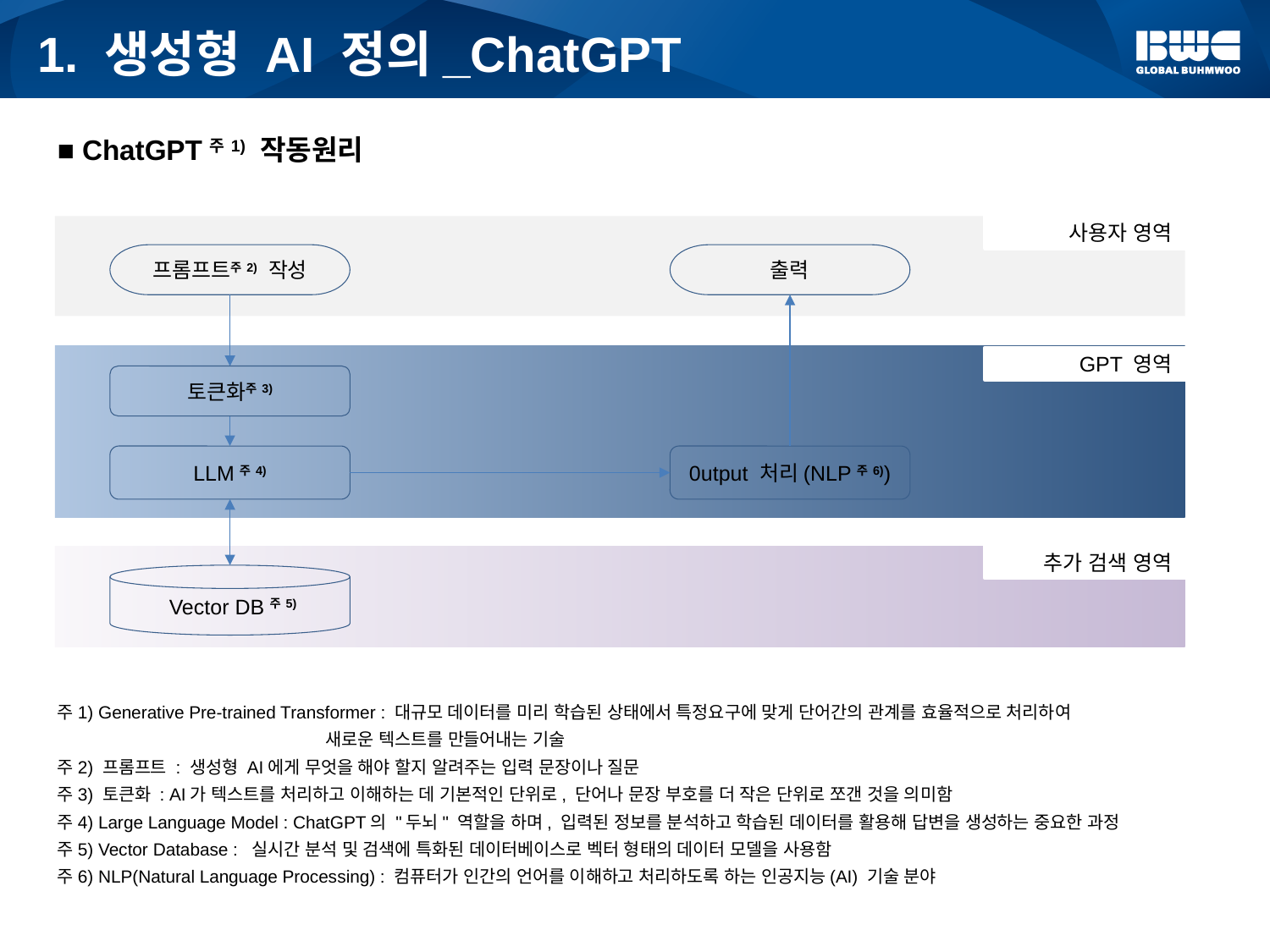

# 1. 생성형 AI 정의_ChatGPT
■ ChatGPT주1) 작동원리
사용자 영역

프롬프트주2) 작성
출력

GPT 영역
토큰화주3)
LLM주4)
0utput 처리(NLP주6))
추가 검색 영역

 Vector DB주5)
주1) Generative Pre-trained Transformer : 대규모 데이터를 미리 학습된 상태에서 특정요구에 맞게 단어간의 관계를 효율적으로 처리하여
                                                       새로운 텍스트를 만들어내는 기술
주2) 프롬프트 : 생성형 AI에게 무엇을 해야 할지 알려주는 입력 문장이나 질문
주3) 토큰화 : AI가 텍스트를 처리하고 이해하는 데 기본적인 단위로, 단어나 문장 부호를 더 작은 단위로 쪼갠 것을 의미함
주4) Large Language Model : ChatGPT의 "두뇌" 역할을 하며, 입력된 정보를 분석하고 학습된 데이터를 활용해 답변을 생성하는 중요한 과정
주5) Vector Database :  실시간 분석 및 검색에 특화된 데이터베이스로 벡터 형태의 데이터 모델을 사용함
주6) NLP(Natural Language Processing) : 컴퓨터가 인간의 언어를 이해하고 처리하도록 하는 인공지능(AI) 기술 분야